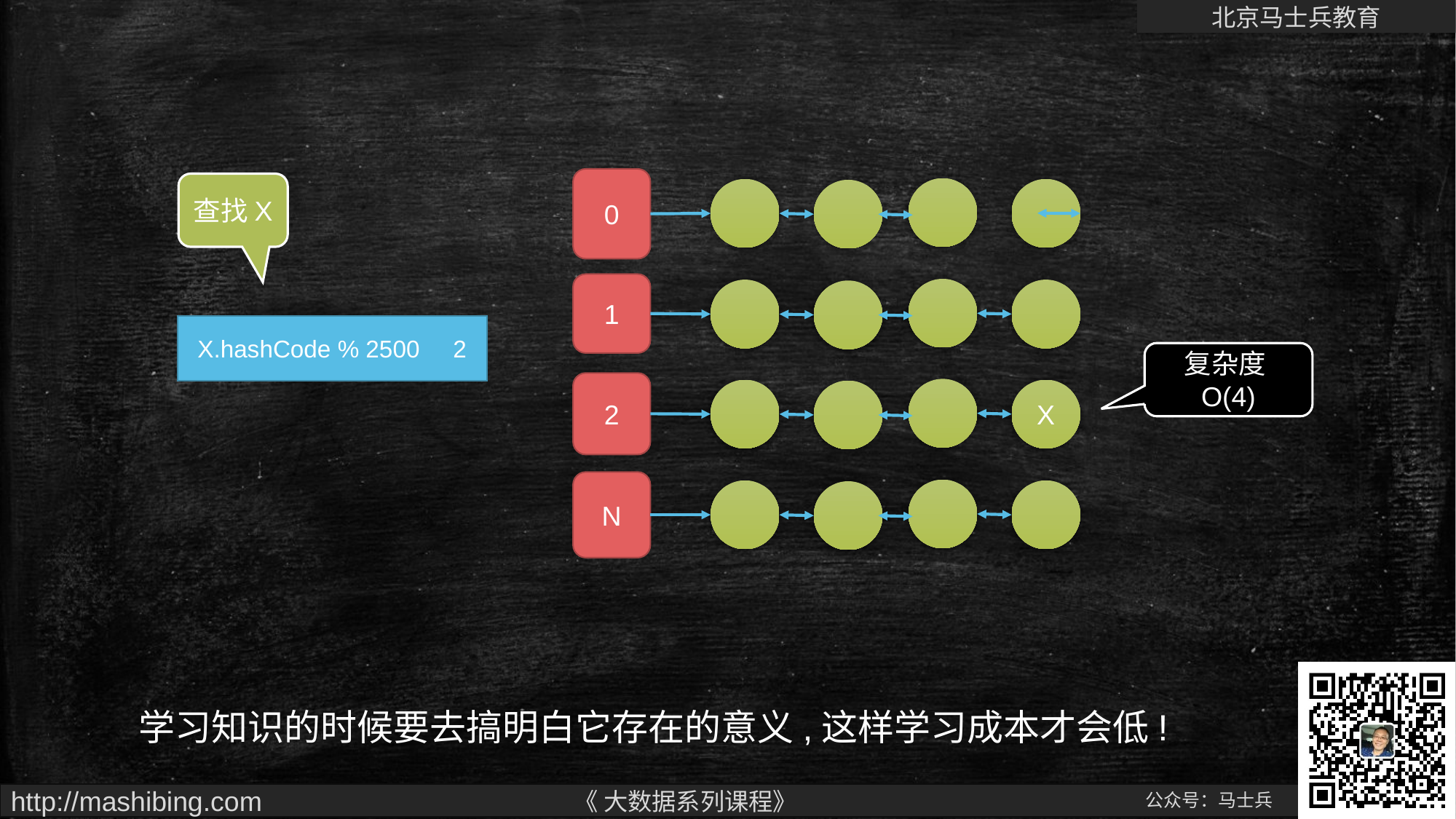

0
查找X

1

X.hashCode % 2500     2
复杂度O(4)
2

X

N

学习知识的时候要去搞明白它存在的意义,这样学习成本才会低!